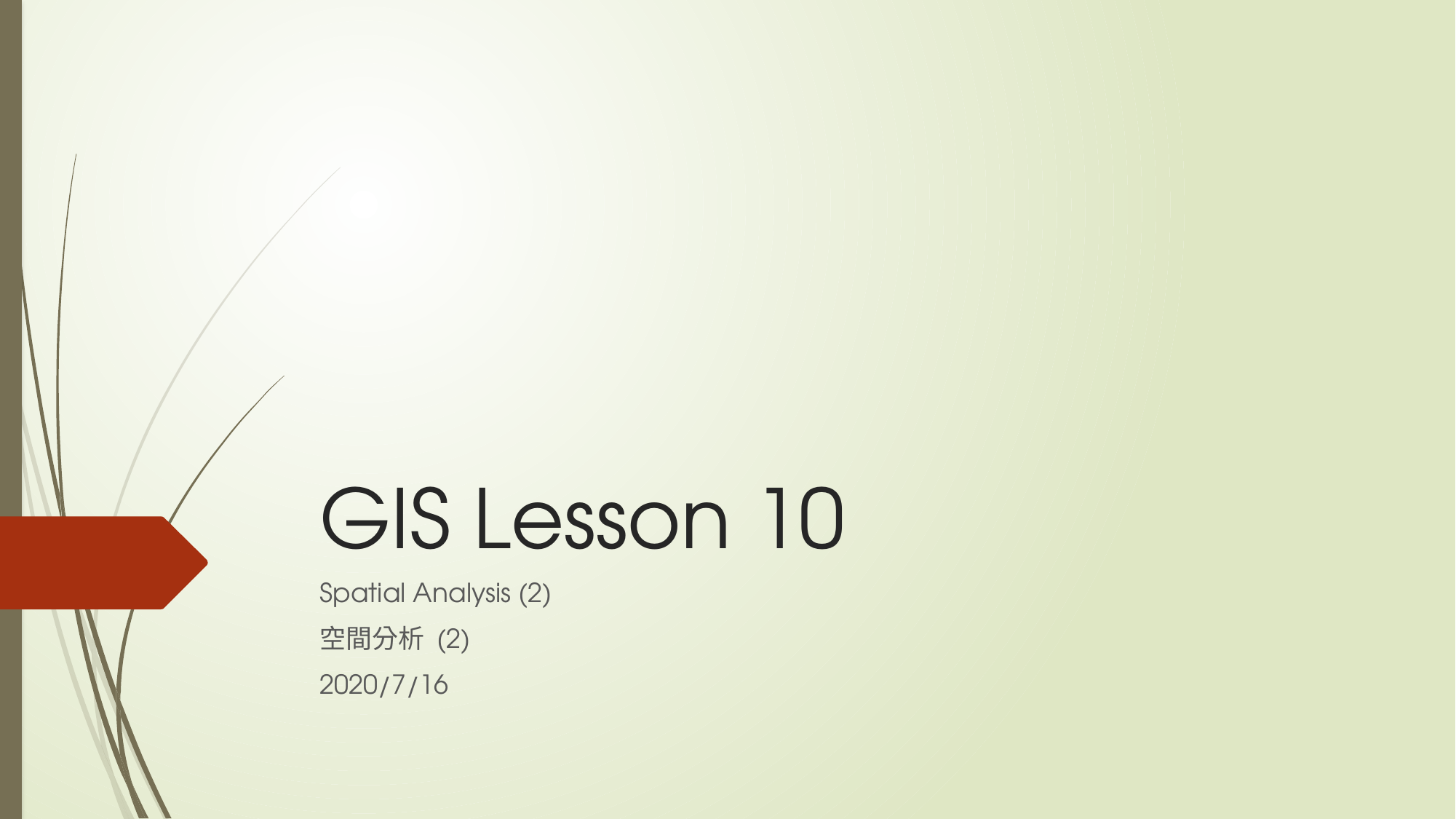

# GIS Lesson 10
Spatial Analysis (2)
空間分析 (2)
2020/7/16